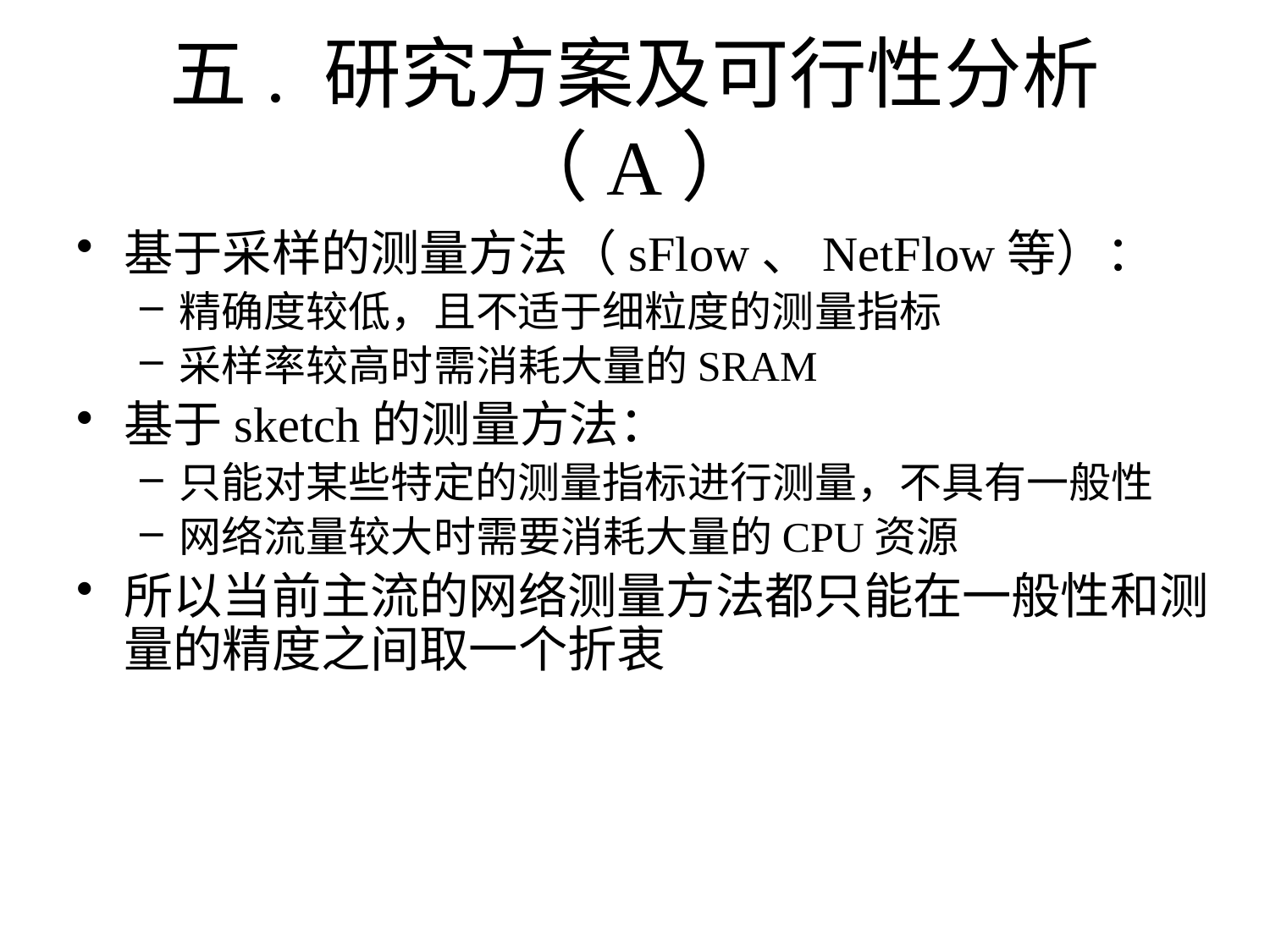

# 五. 研究方案及可行性分析（A）
基于采样的测量方法（sFlow、NetFlow等）：
精确度较低，且不适于细粒度的测量指标
采样率较高时需消耗大量的SRAM
基于sketch的测量方法：
只能对某些特定的测量指标进行测量，不具有一般性
网络流量较大时需要消耗大量的CPU资源
所以当前主流的网络测量方法都只能在一般性和测量的精度之间取一个折衷